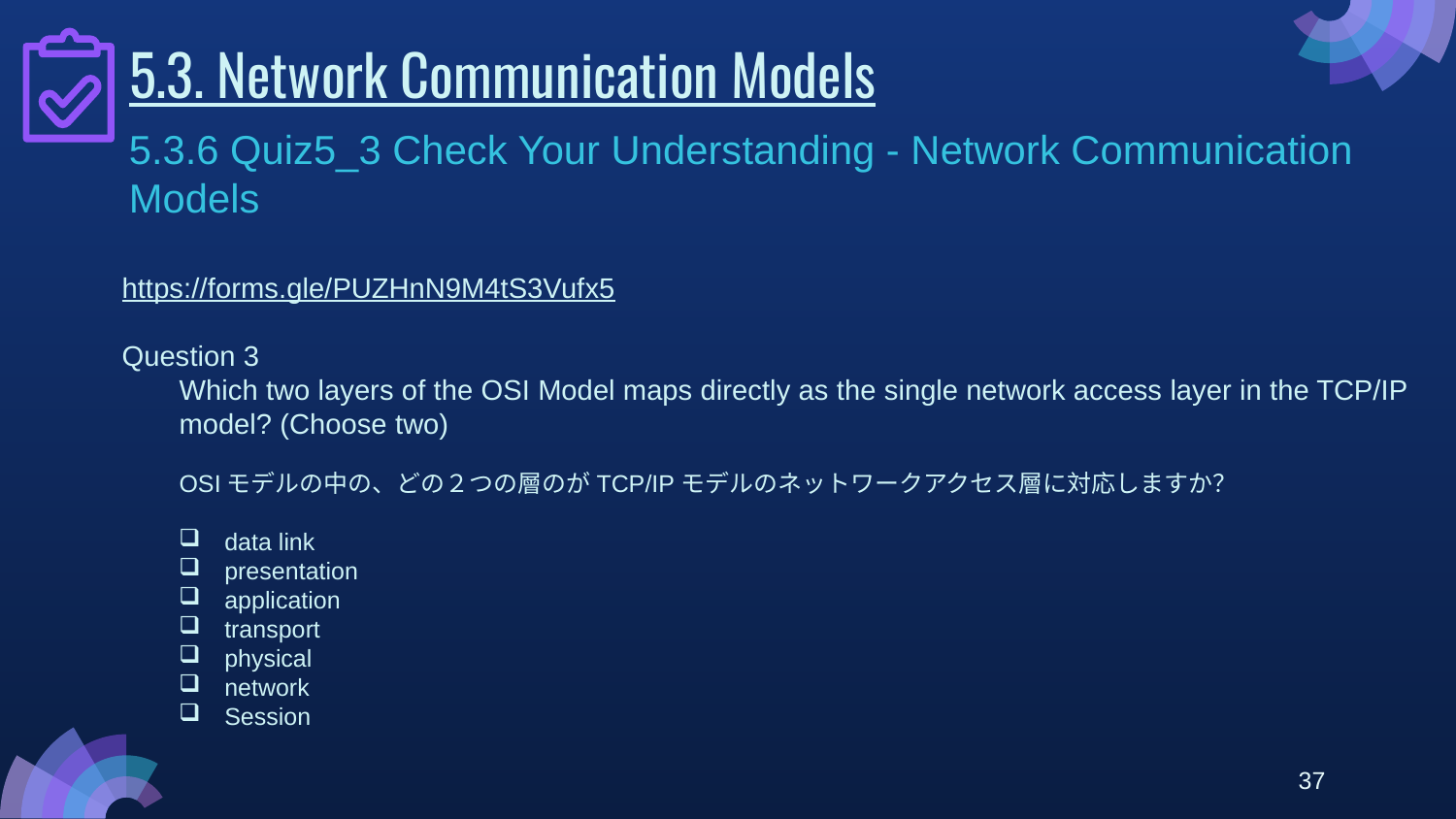

# 5.3. Network Communication Models
5.3.6 Quiz5_3 Check Your Understanding - Network Communication Models
https://forms.gle/PUZHnN9M4tS3Vufx5

Question 3
Which two layers of the OSI Model maps directly as the single network access layer in the TCP/IP model? (Choose two)

OSIモデルの中の、どの２つの層のがTCP/IPモデルのネットワークアクセス層に対応しますか？

data link
presentation
application
transport
physical
network
Session

37